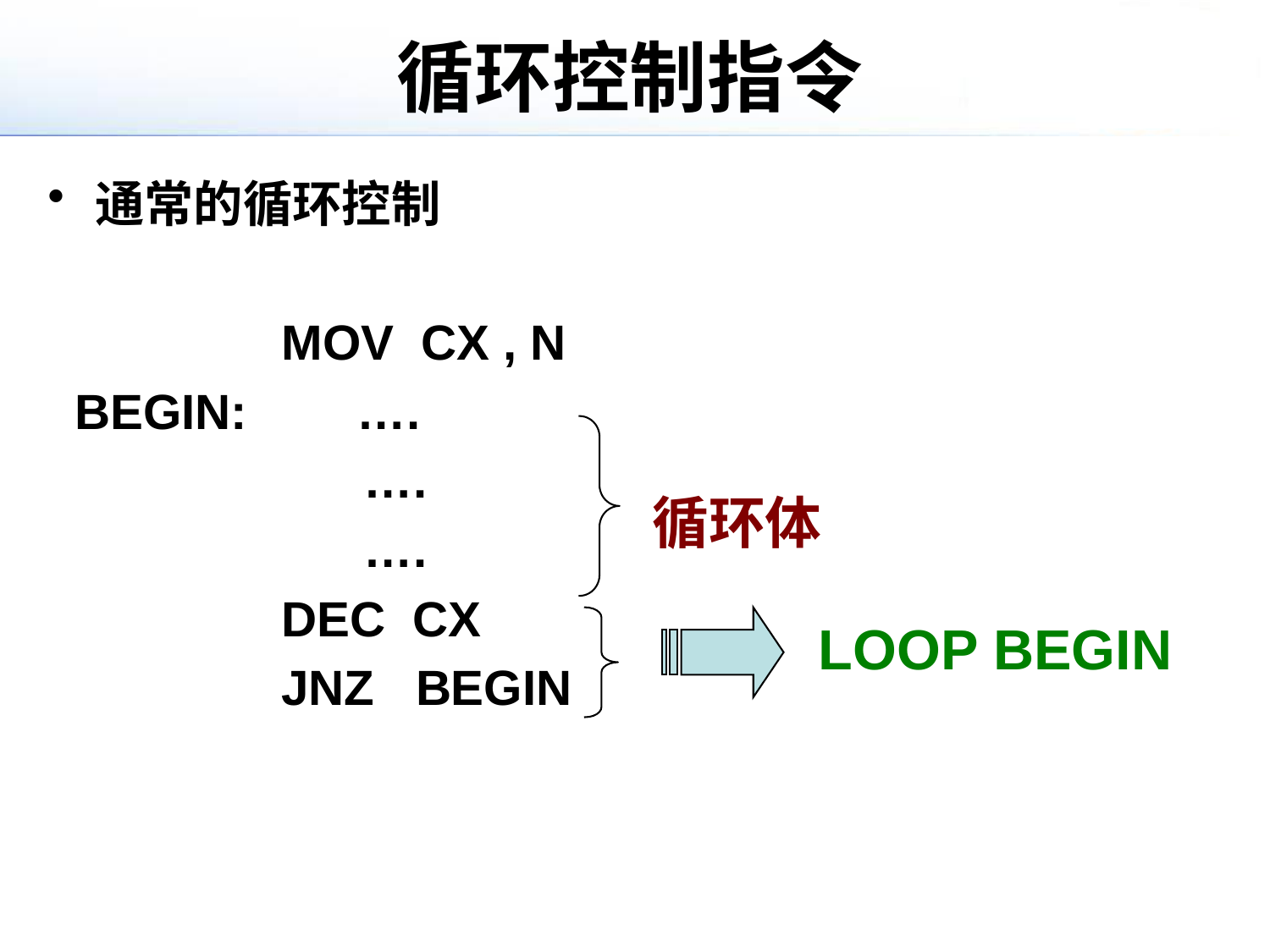

# 循环控制指令
通常的循环控制

                 MOV  CX , N
  BEGIN:        ….
                       ….
                       ….
                 DEC  CX
                 JNZ   BEGIN

循环体

LOOP BEGIN